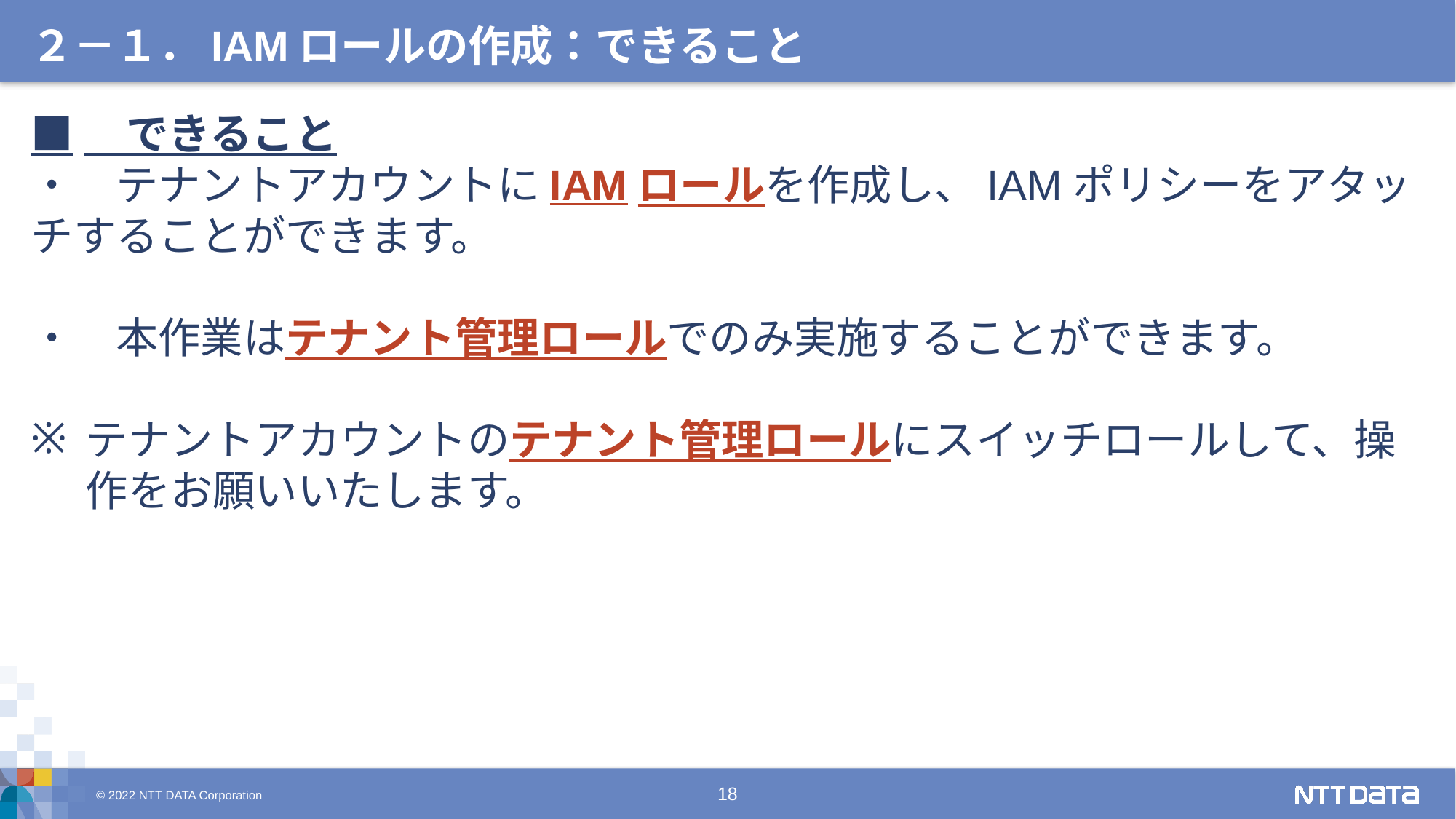

２－１．IAMロールの作成：できること
■　できること
・　テナントアカウントにIAMロールを作成し、IAMポリシーをアタッチすることができます。

・　本作業はテナント管理ロールでのみ実施することができます。

テナントアカウントのテナント管理ロールにスイッチロールして、操作をお願いいたします。